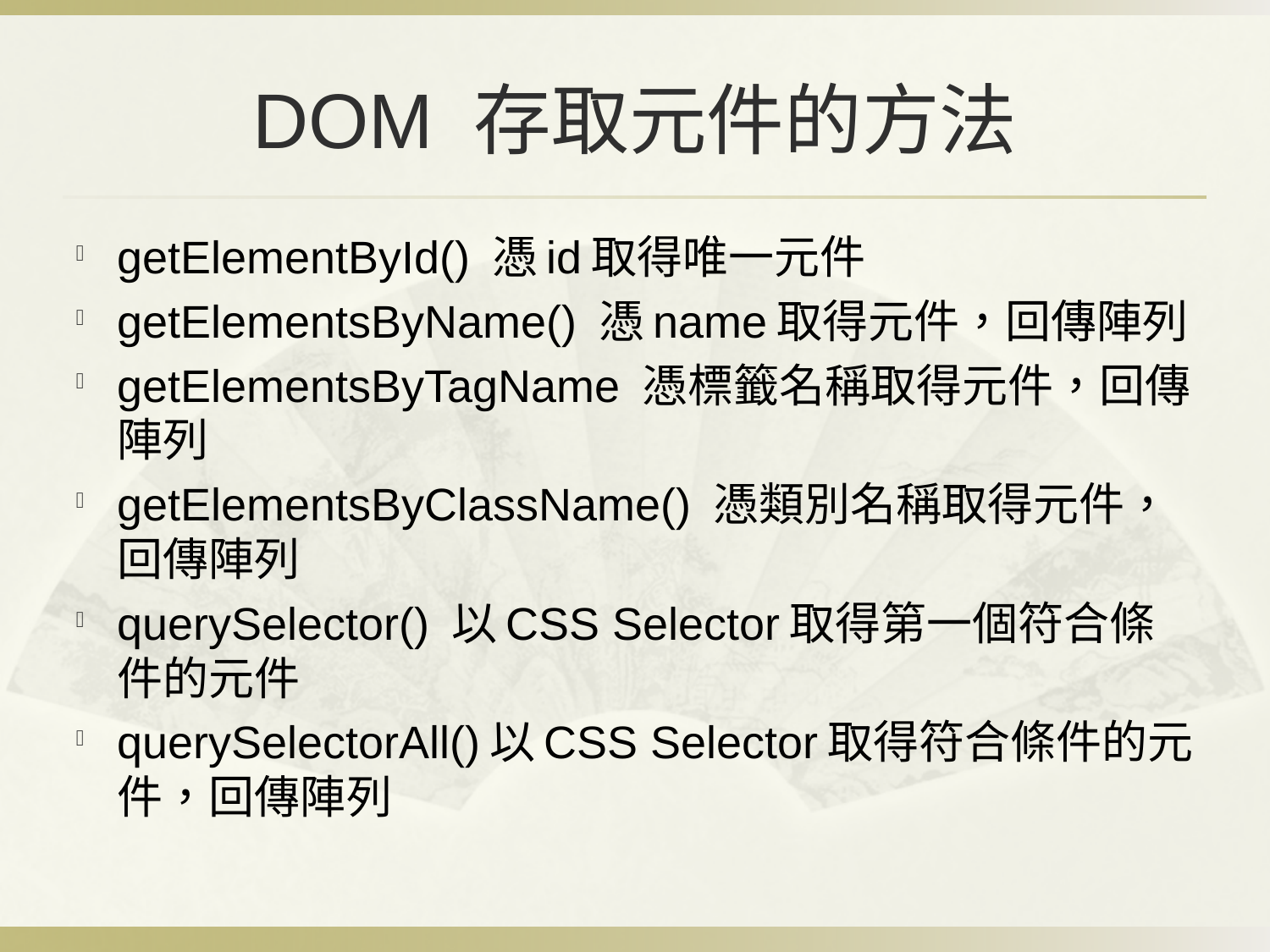

# DOM 存取元件的方法
getElementById() 憑id取得唯一元件
getElementsByName() 憑name取得元件，回傳陣列
getElementsByTagName 憑標籤名稱取得元件，回傳陣列
getElementsByClassName() 憑類別名稱取得元件，回傳陣列
querySelector() 以CSS Selector取得第一個符合條件的元件
querySelectorAll()以CSS Selector取得符合條件的元件，回傳陣列